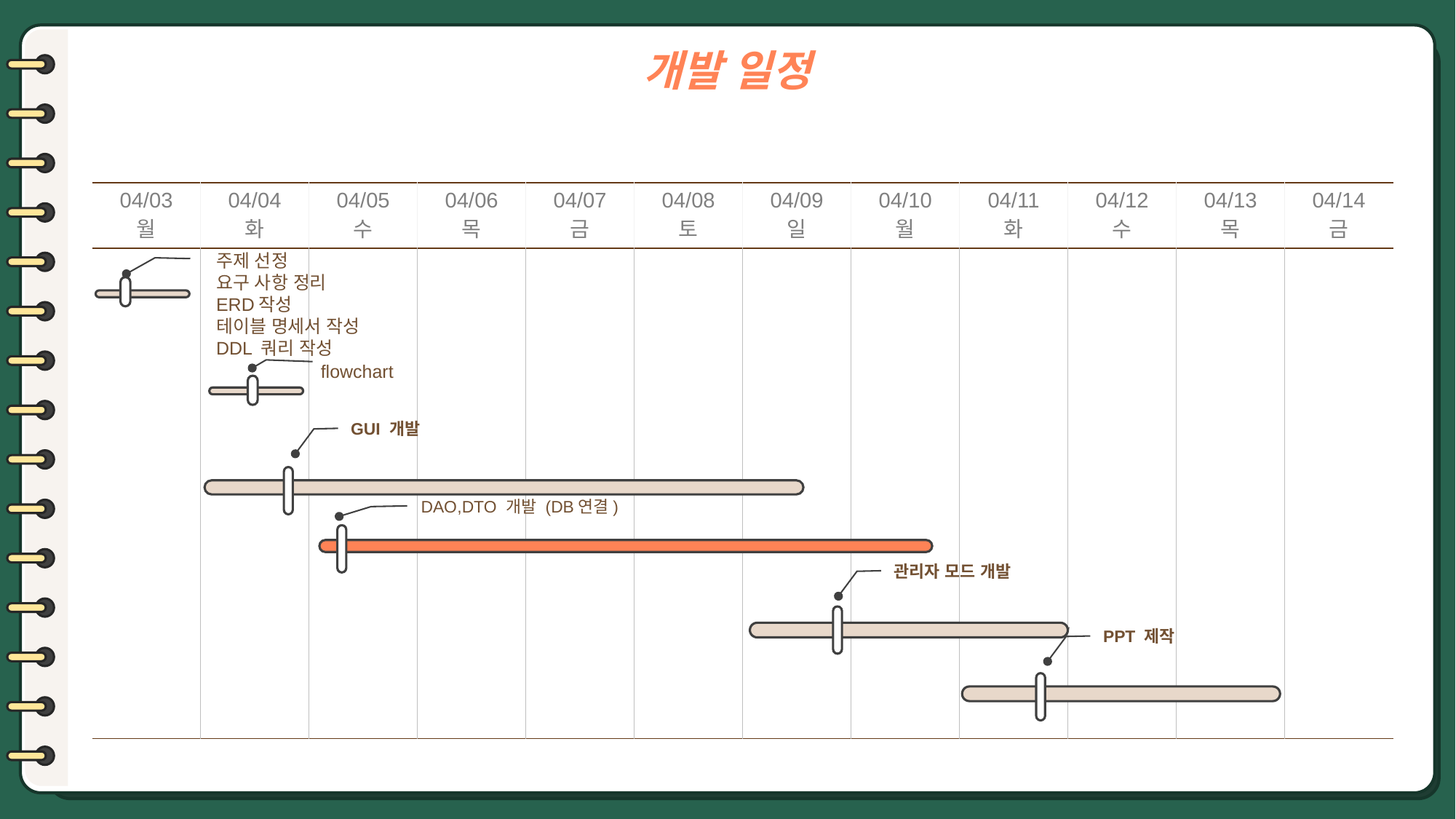

개발 일정

| 04/03 월 | 04/04 화 | 04/05 수 | 04/06 목 | 04/07 금 | 04/08 토 | 04/09 일 | 04/10 월 | 04/11 화 | 04/12 수 | 04/13 목 | 04/14 금 |
| --- | --- | --- | --- | --- | --- | --- | --- | --- | --- | --- | --- |
|  |  |  |  |  |  |  |  |  |  |  |  |
주제 선정
요구 사항 정리
ERD작성
테이블 명세서 작성
DDL 쿼리 작성

flowchart

GUI 개발

DAO,DTO 개발 (DB연결)

관리자 모드 개발

PPT 제작